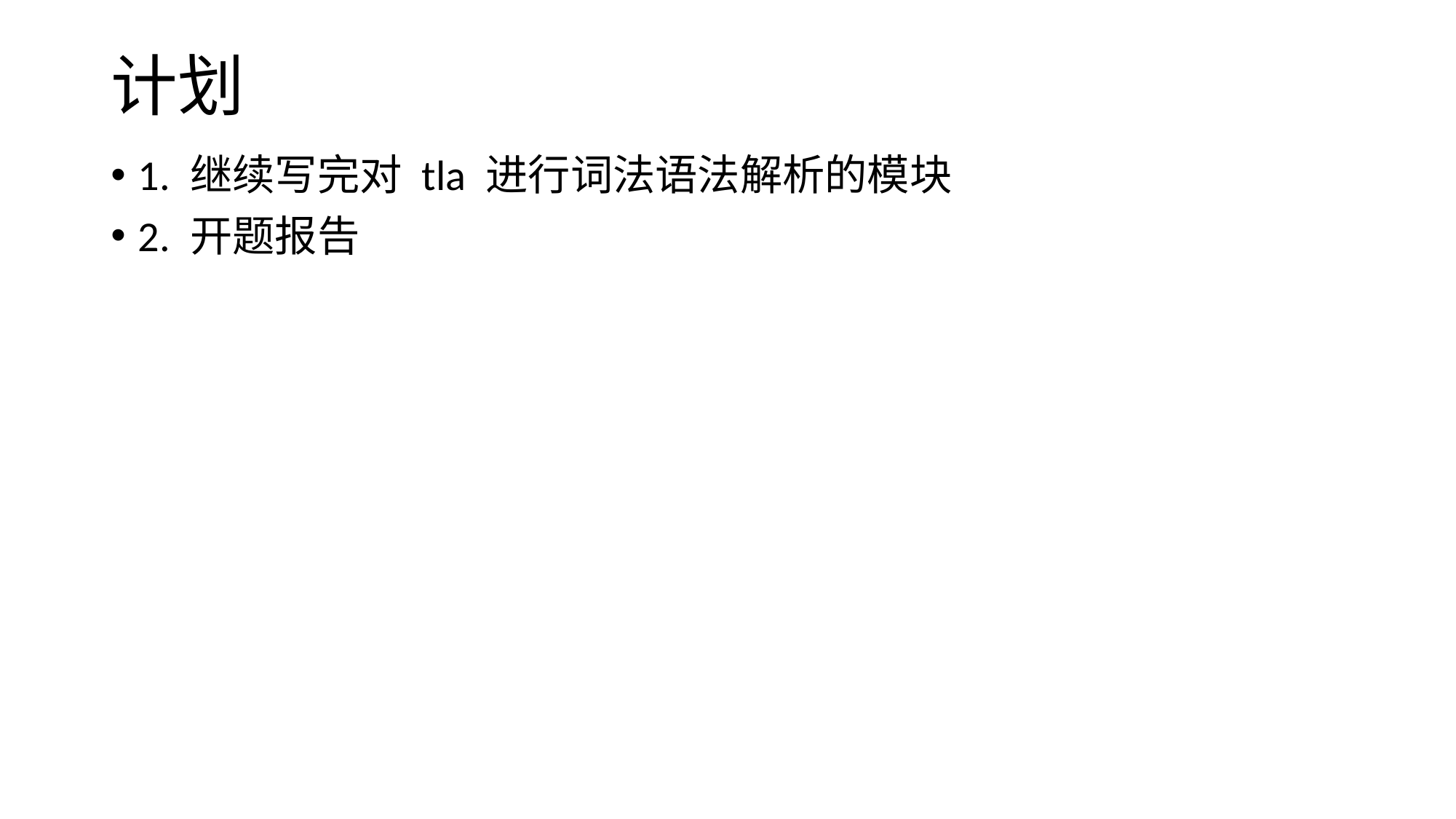

# 计划
1. 继续写完对 tla 进行词法语法解析的模块
2. 开题报告